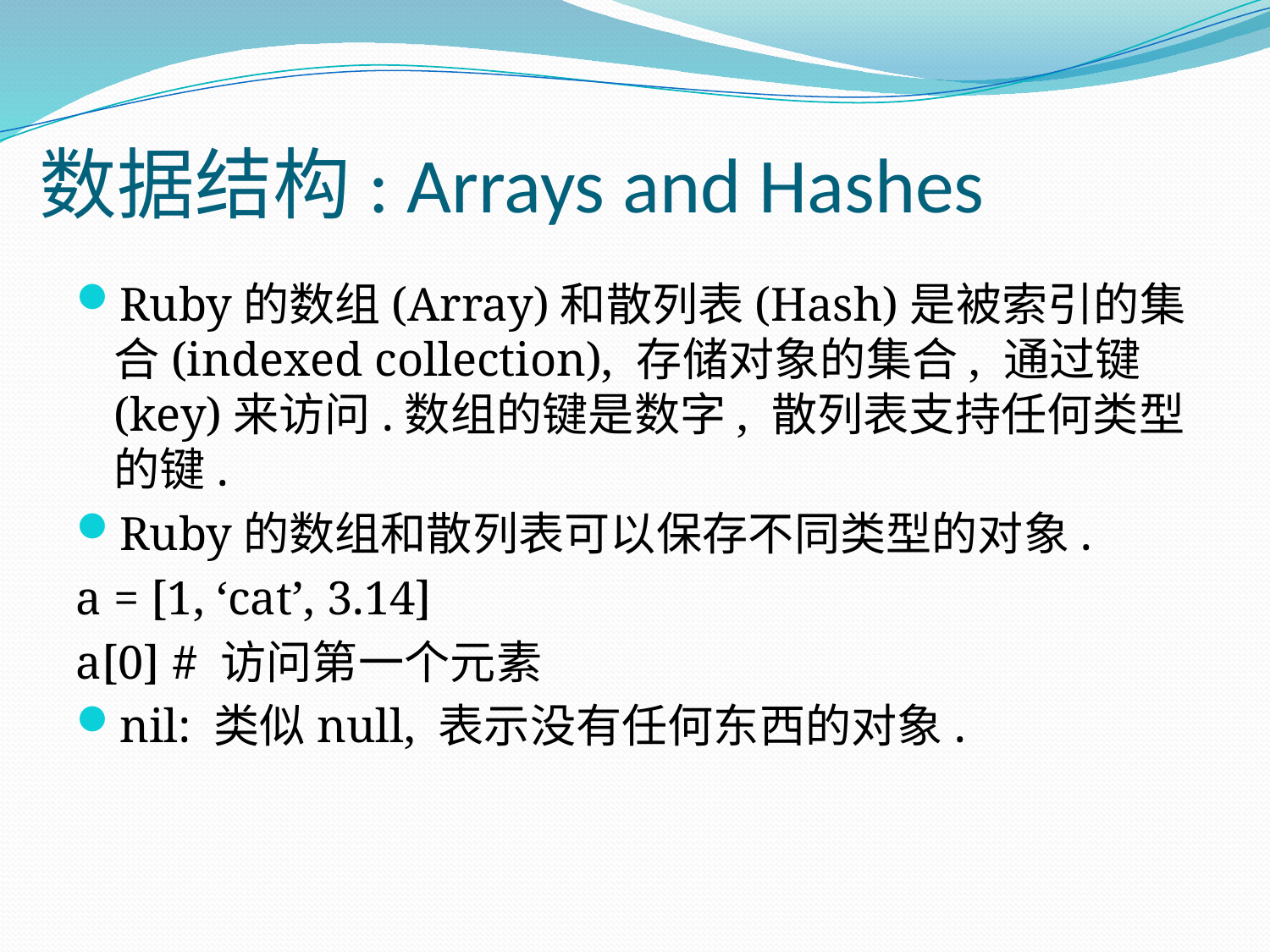

# 数据结构: Arrays and Hashes
Ruby的数组(Array)和散列表(Hash)是被索引的集合(indexed collection), 存储对象的集合, 通过键(key)来访问.数组的键是数字, 散列表支持任何类型的键.
Ruby的数组和散列表可以保存不同类型的对象.
a = [1, ‘cat’, 3.14]
a[0] # 访问第一个元素
nil: 类似null, 表示没有任何东西的对象.